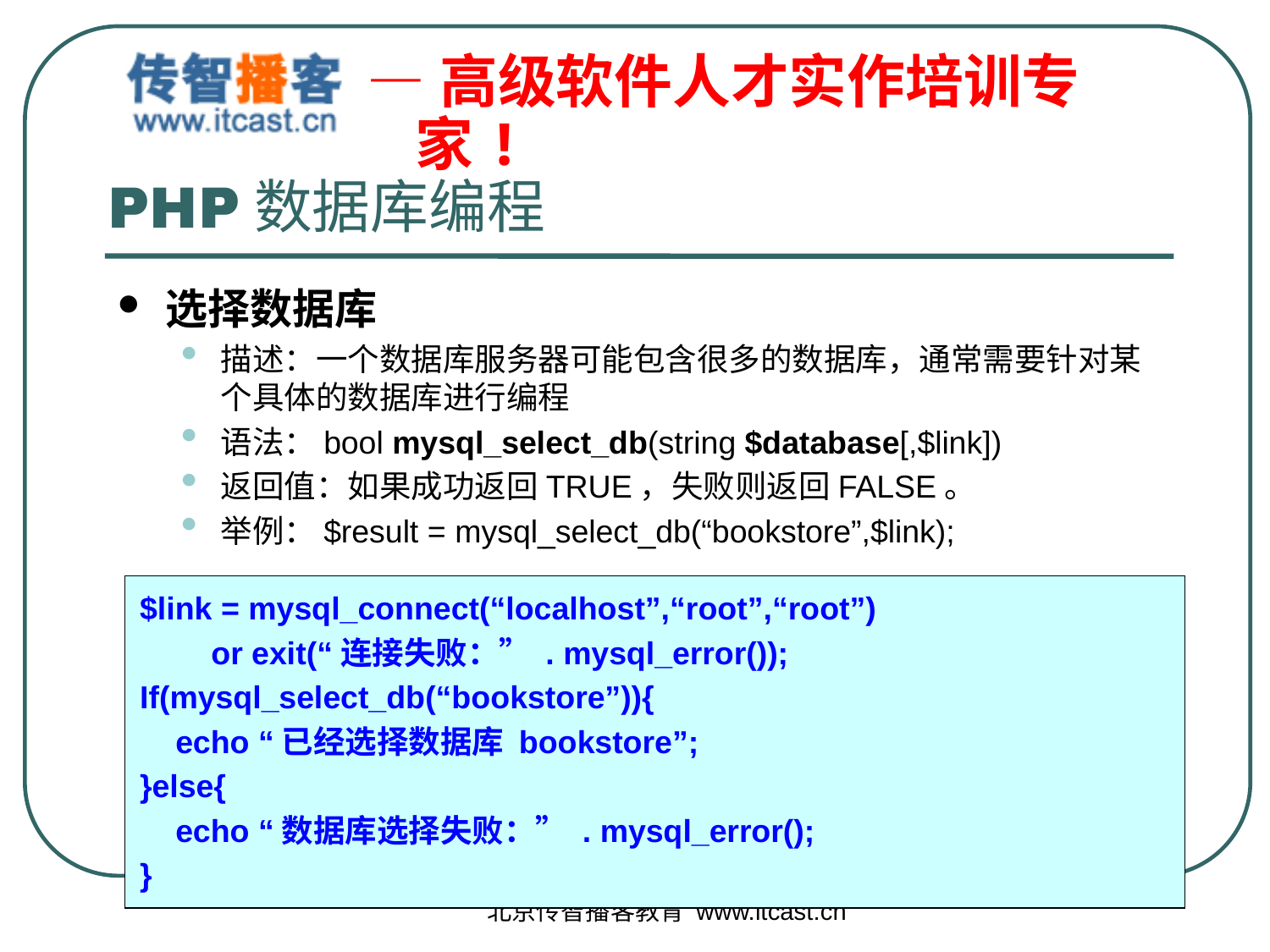

# PHP数据库编程
选择数据库
描述：一个数据库服务器可能包含很多的数据库，通常需要针对某个具体的数据库进行编程
语法：bool mysql_select_db(string $database[,$link])
返回值：如果成功返回TRUE，失败则返回FALSE。
举例：$result = mysql_select_db(“bookstore”,$link);
$link = mysql_connect(“localhost”,“root”,“root”)
        or exit(“连接失败：” . mysql_error());
If(mysql_select_db(“bookstore”)){
    echo “已经选择数据库 bookstore”;
}else{
    echo “数据库选择失败：” . mysql_error();
}